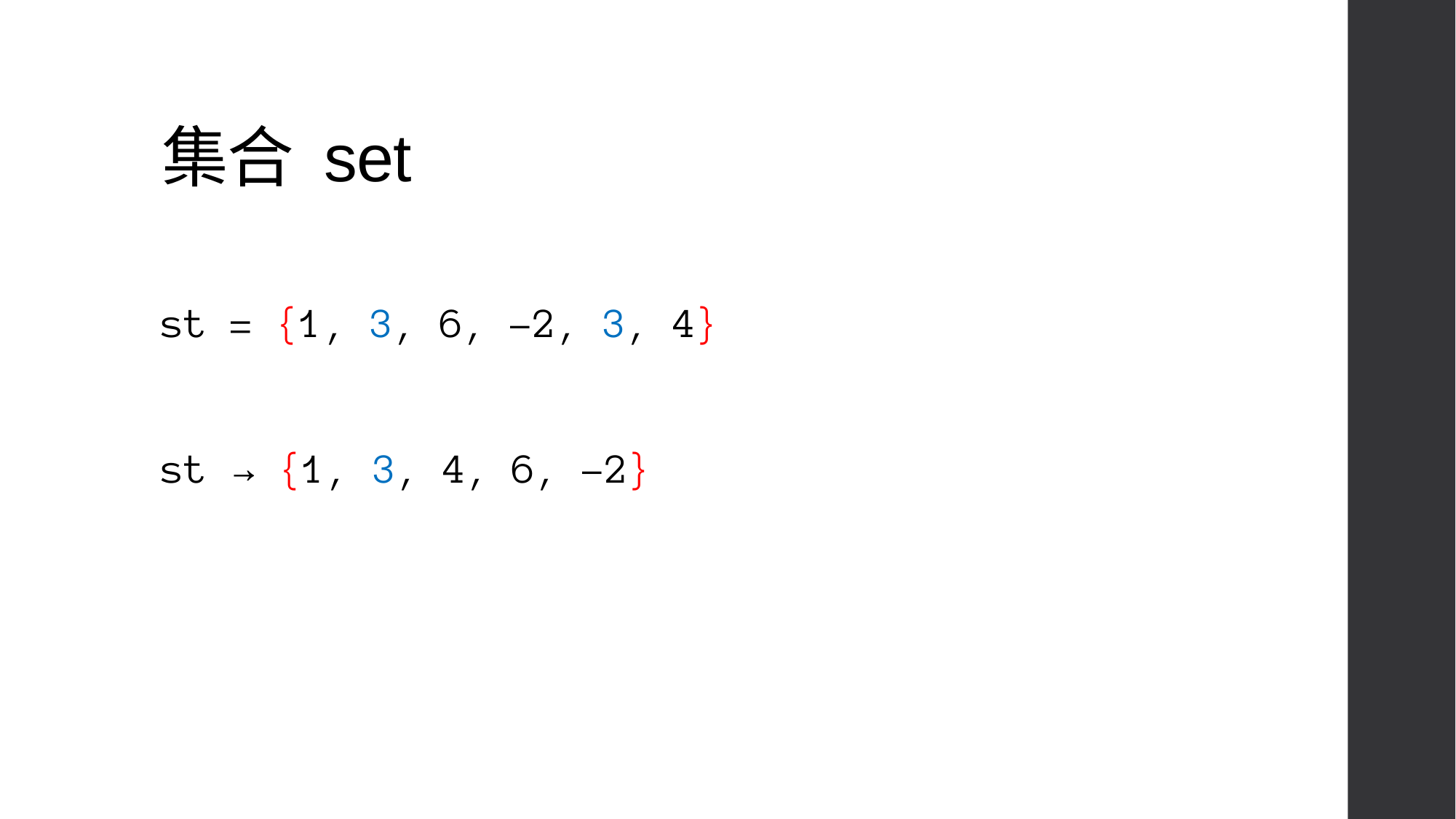

# 集合 set

st = {1, 3, 6, -2, 3, 4}

st → {1, 3, 4, 6, -2}